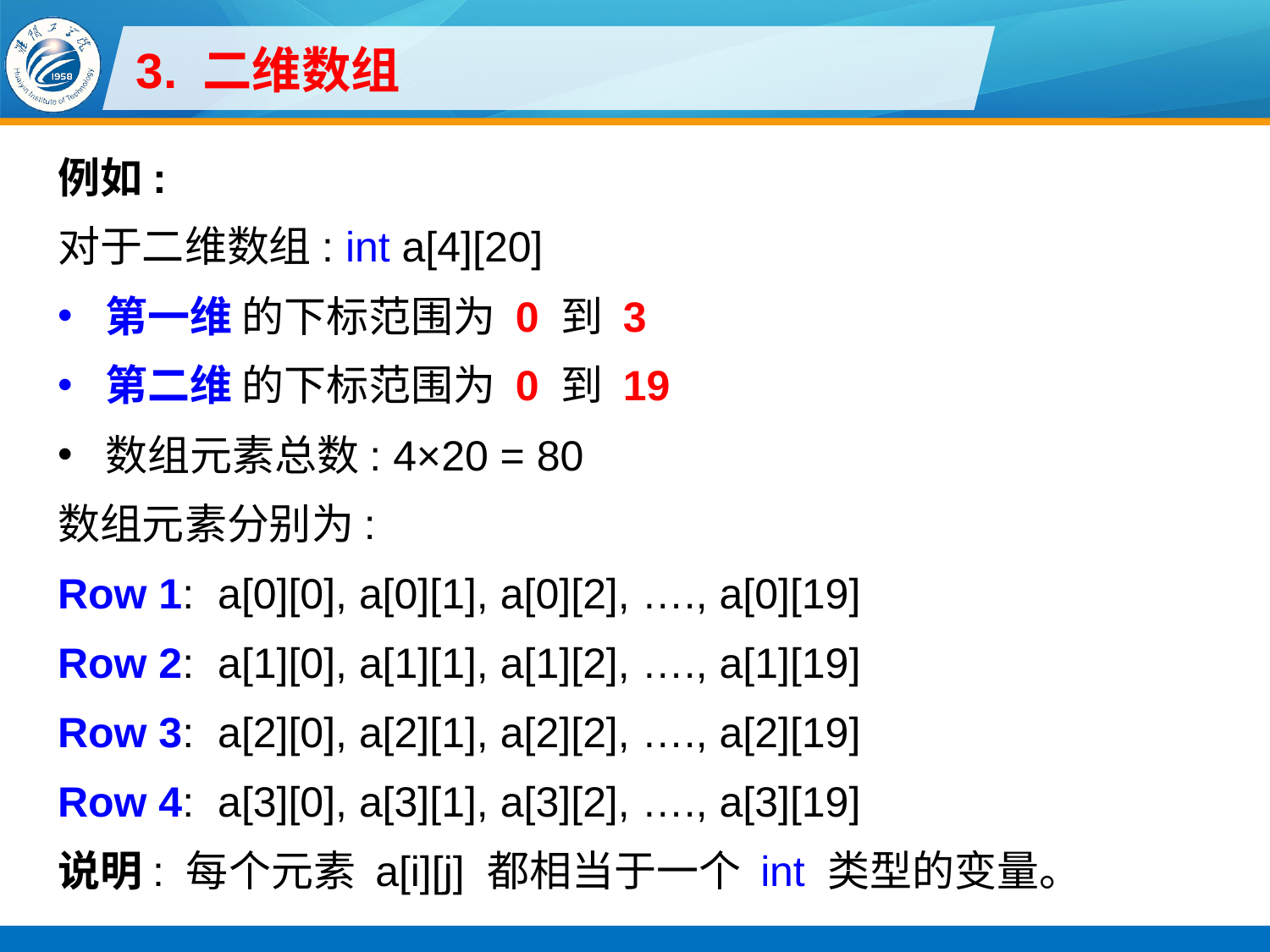

# 3. 二维数组
例如:
对于二维数组: int a[4][20]
第一维 的下标范围为 0 到 3
第二维 的下标范围为 0 到 19
数组元素总数: 4×20 = 80
数组元素分别为:
Row 1:  a[0][0], a[0][1], a[0][2], …., a[0][19]
Row 2:  a[1][0], a[1][1], a[1][2], …., a[1][19]
Row 3:  a[2][0], a[2][1], a[2][2], …., a[2][19]
Row 4:  a[3][0], a[3][1], a[3][2], …., a[3][19]
说明: 每个元素 a[i][j] 都相当于一个 int 类型的变量。